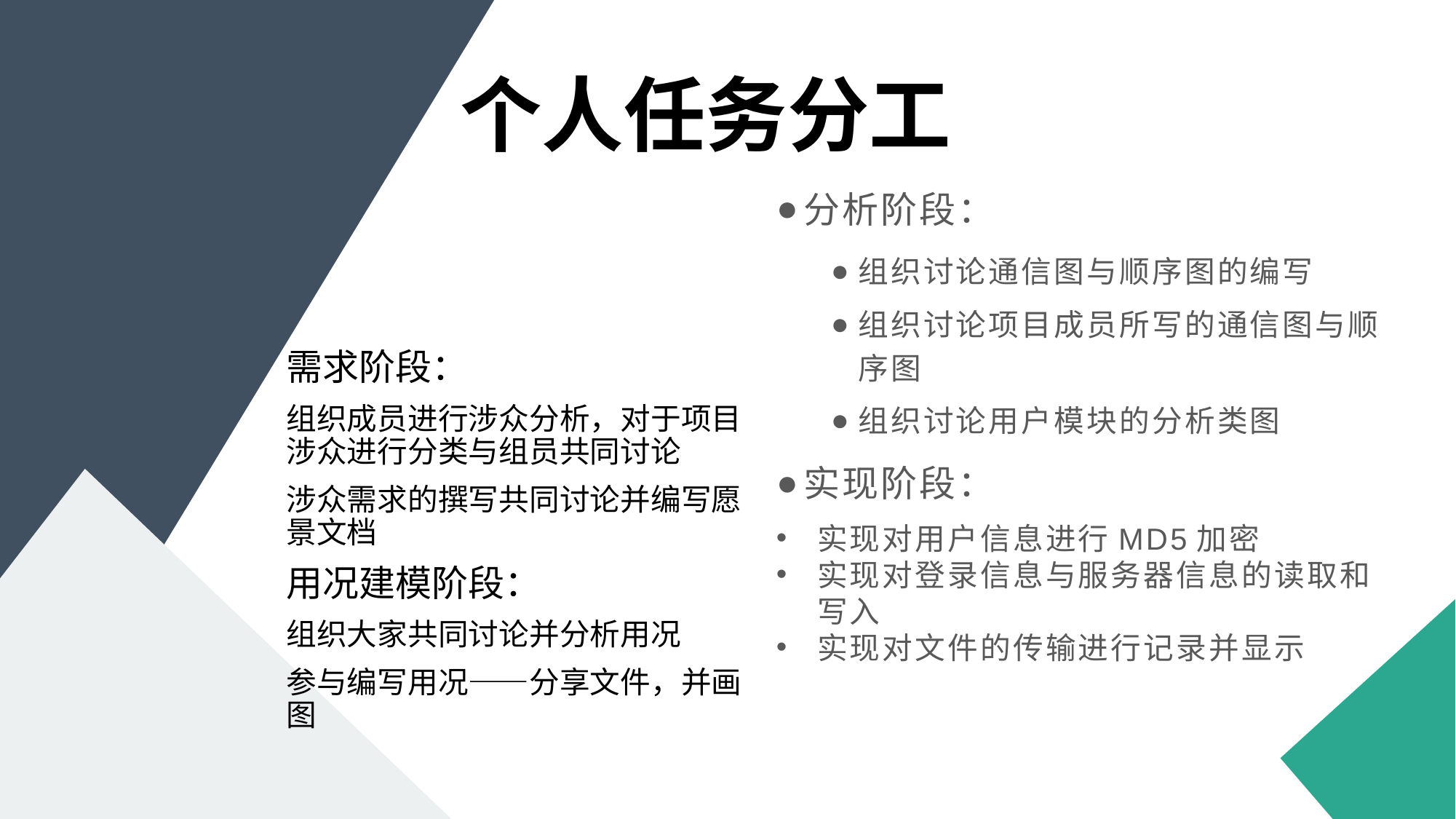

# 个人任务分工
分析阶段：
组织讨论通信图与顺序图的编写
组织讨论项目成员所写的通信图与顺序图
组织讨论用户模块的分析类图
实现阶段：
实现对用户信息进行MD5加密
实现对登录信息与服务器信息的读取和写入
实现对文件的传输进行记录并显示
需求阶段：
组织成员进行涉众分析，对于项目涉众进行分类与组员共同讨论
涉众需求的撰写共同讨论并编写愿景文档
用况建模阶段：
组织大家共同讨论并分析用况
参与编写用况——分享文件，并画图